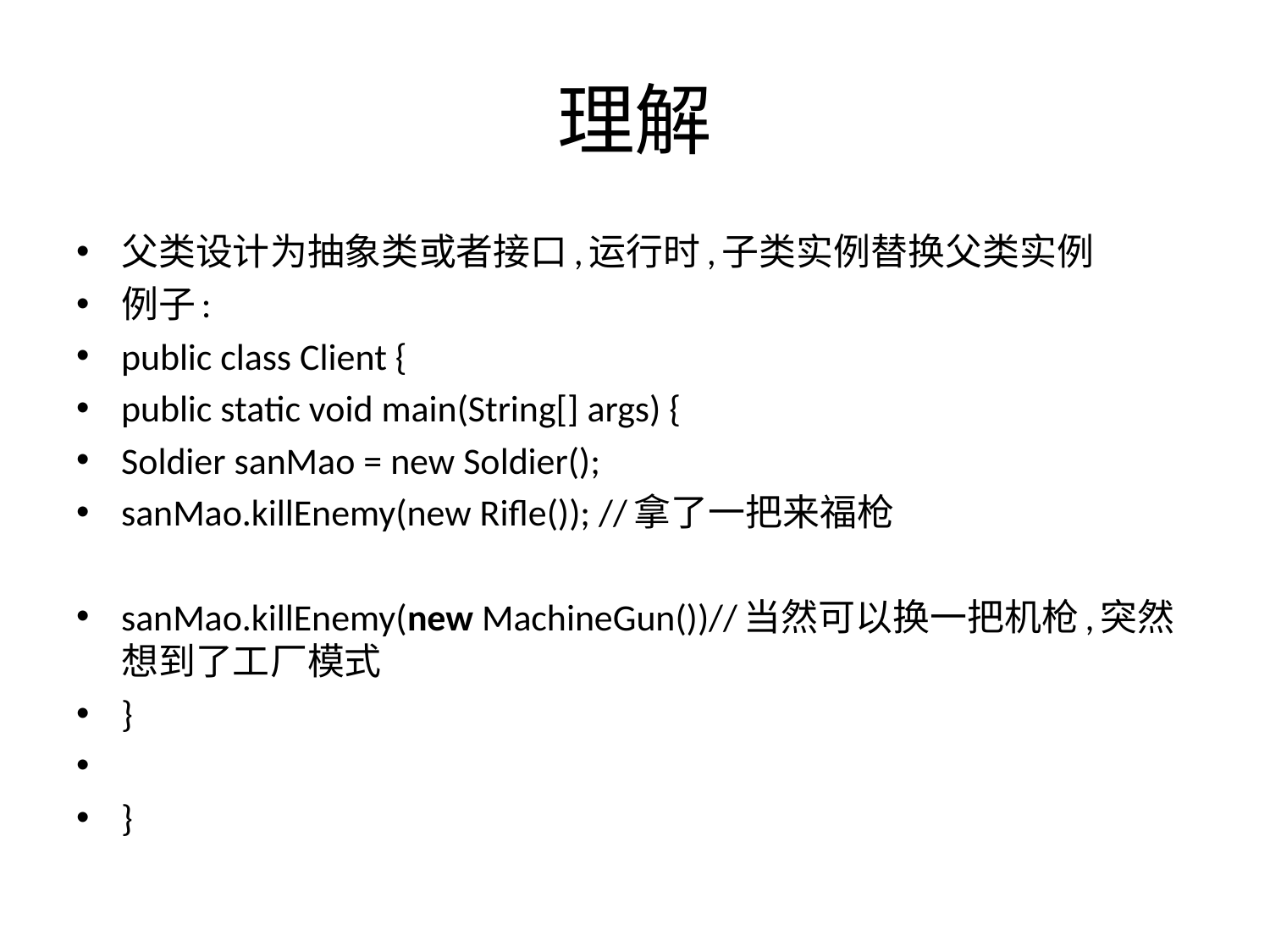

# 理解
父类设计为抽象类或者接口,运行时,子类实例替换父类实例
例子:
public class Client {
public static void main(String[] args) {
Soldier sanMao = new Soldier();
sanMao.killEnemy(new Rifle()); //拿了一把来福枪

sanMao.killEnemy(new MachineGun())//当然可以换一把机枪,突然想到了工厂模式
}

}